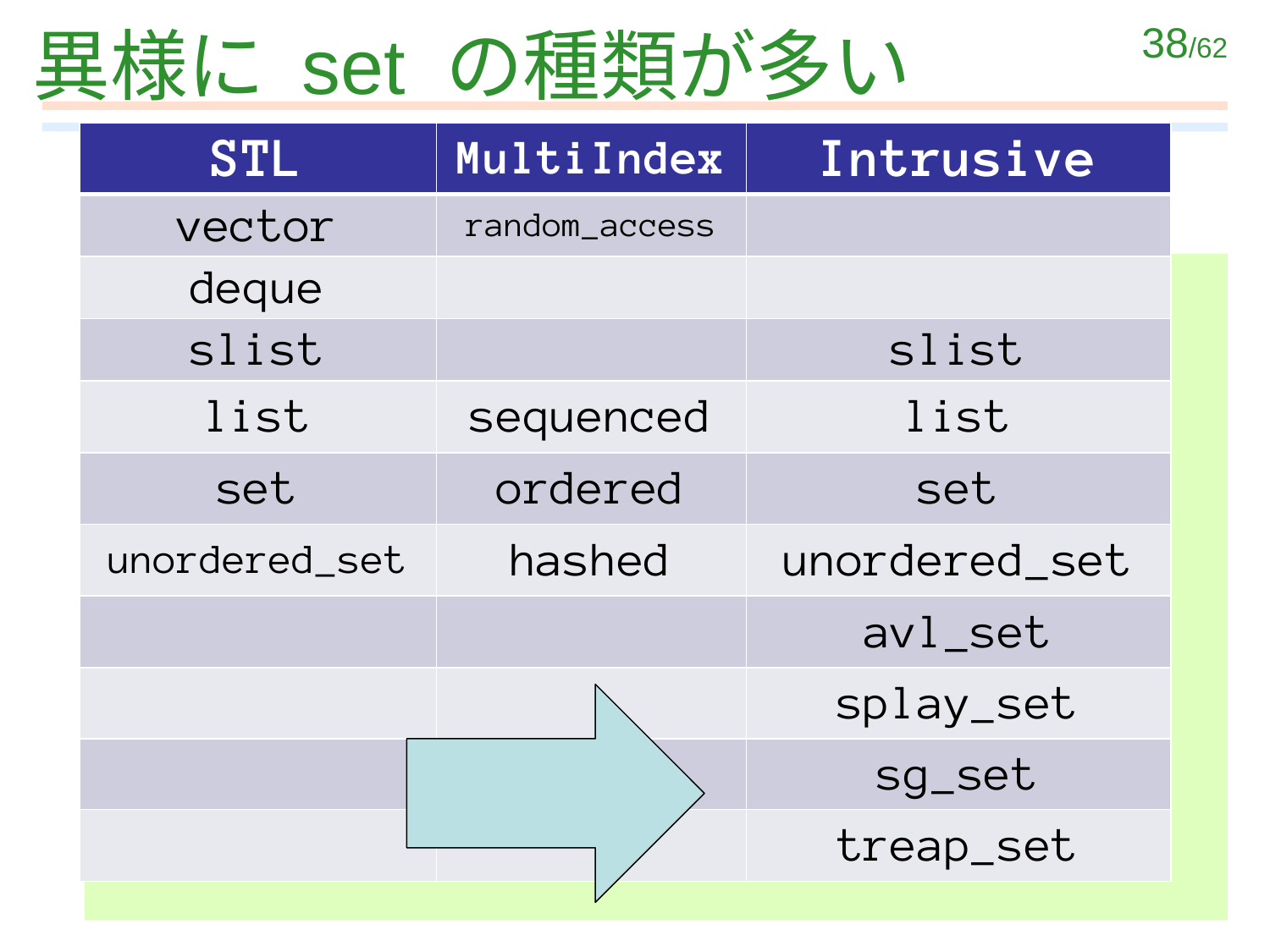

# 異様に set の種類が多い
| STL | MultiIndex | Intrusive |
| --- | --- | --- |
| vector | random\_access |  |
| deque |  |  |
| slist |  | slist |
| list | sequenced | list |
| set | ordered | set |
| unordered\_set | hashed | unordered\_set |
|  |  | avl\_set |
|  |  | splay\_set |
|  |  | sg\_set |
|  |  | treap\_set |